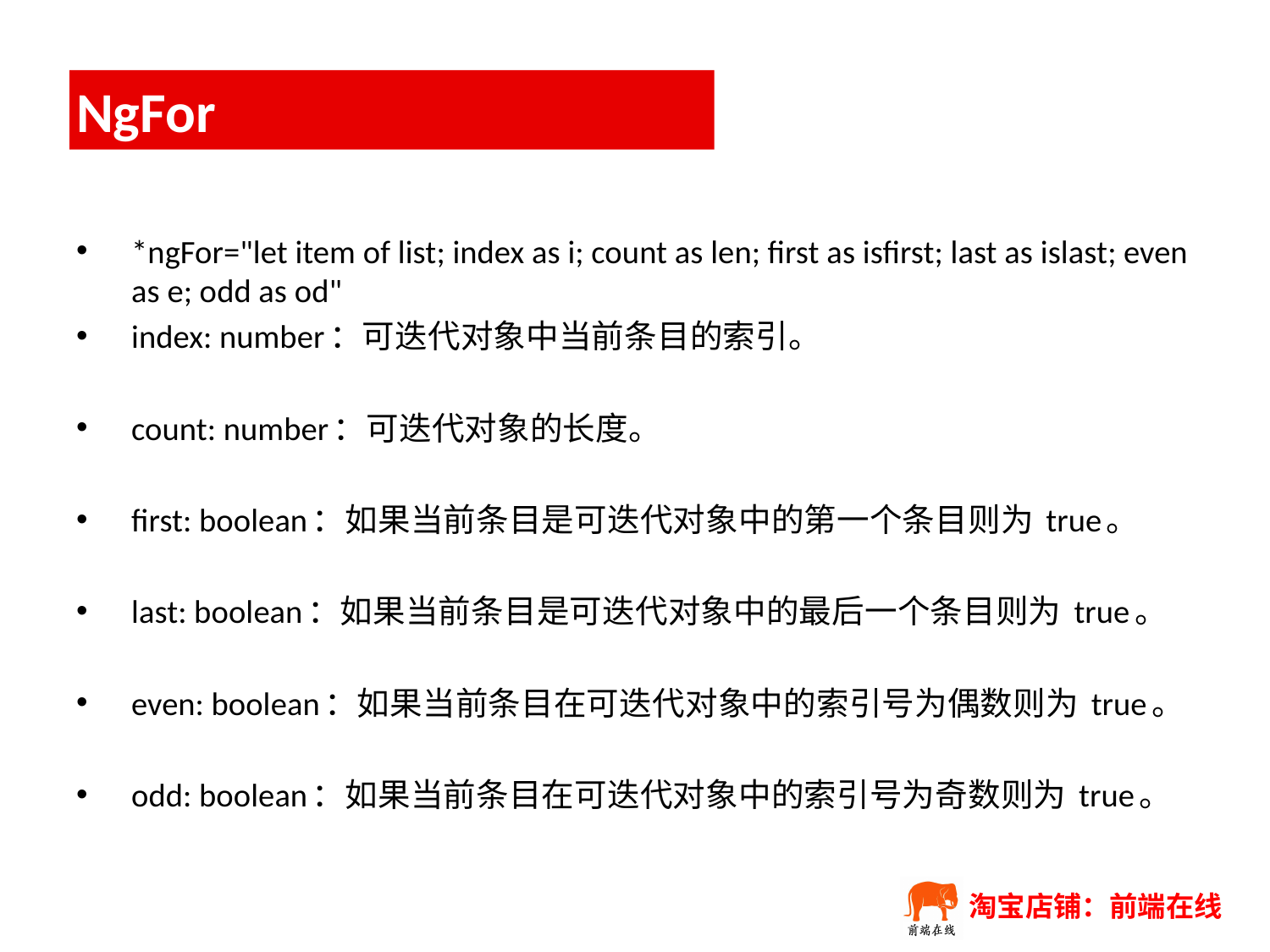

# NgFor

*ngFor="let item of list; index as i; count as len; first as isfirst; last as islast; even as e; odd as od"
index: number：可迭代对象中当前条目的索引。

count: number：可迭代对象的长度。

first: boolean：如果当前条目是可迭代对象中的第一个条目则为 true。

last: boolean：如果当前条目是可迭代对象中的最后一个条目则为 true。

even: boolean：如果当前条目在可迭代对象中的索引号为偶数则为 true。

odd: boolean：如果当前条目在可迭代对象中的索引号为奇数则为 true。